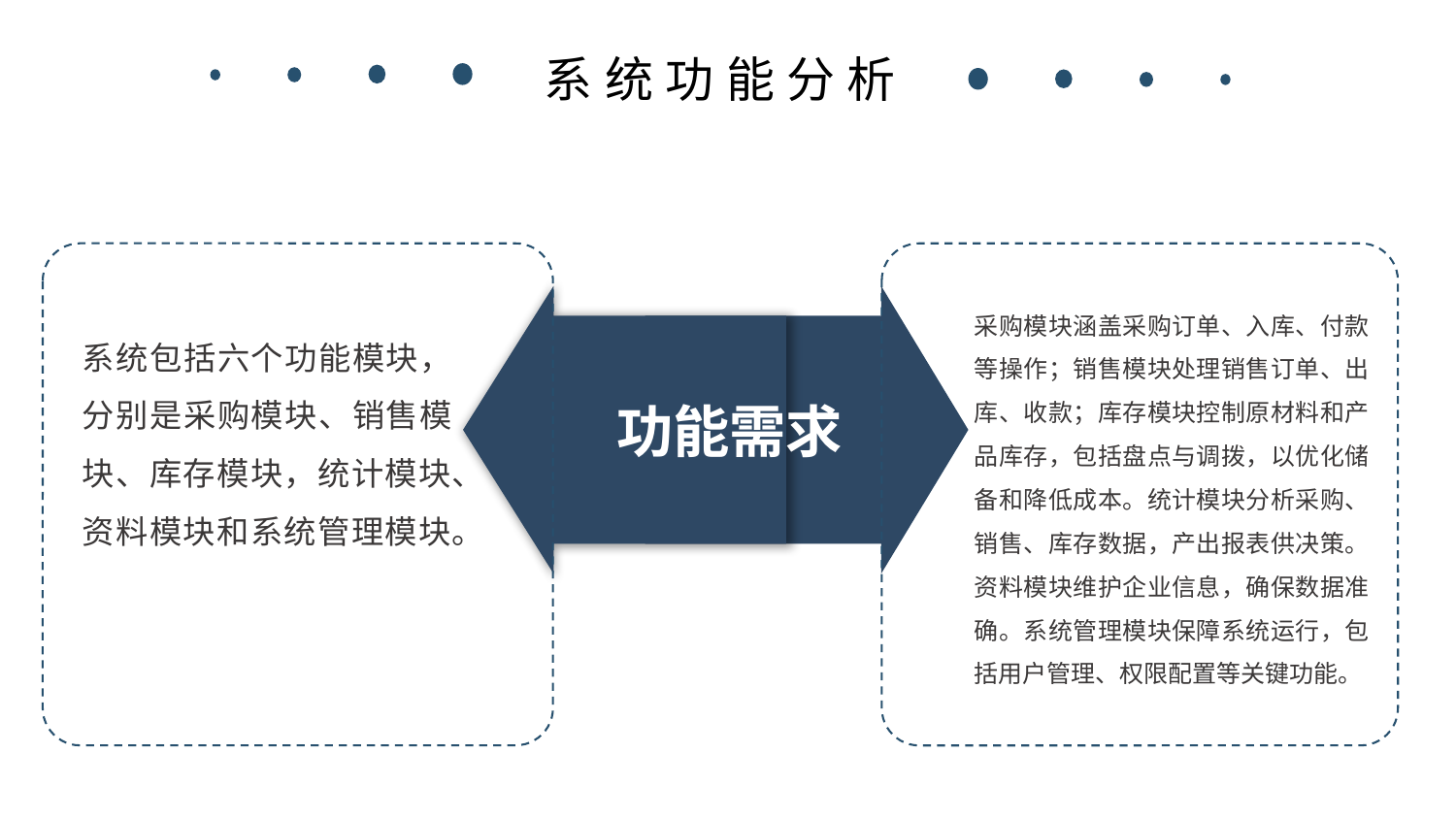

系统功能分析

采购模块涵盖采购订单、入库、付款等操作；销售模块处理销售订单、出库、收款；库存模块控制原材料和产品库存，包括盘点与调拨，以优化储备和降低成本。统计模块分析采购、销售、库存数据，产出报表供决策。资料模块维护企业信息，确保数据准确。系统管理模块保障系统运行，包括用户管理、权限配置等关键功能。
系统包括六个功能模块，分别是采购模块、销售模块、库存模块，统计模块、资料模块和系统管理模块。
功能需求